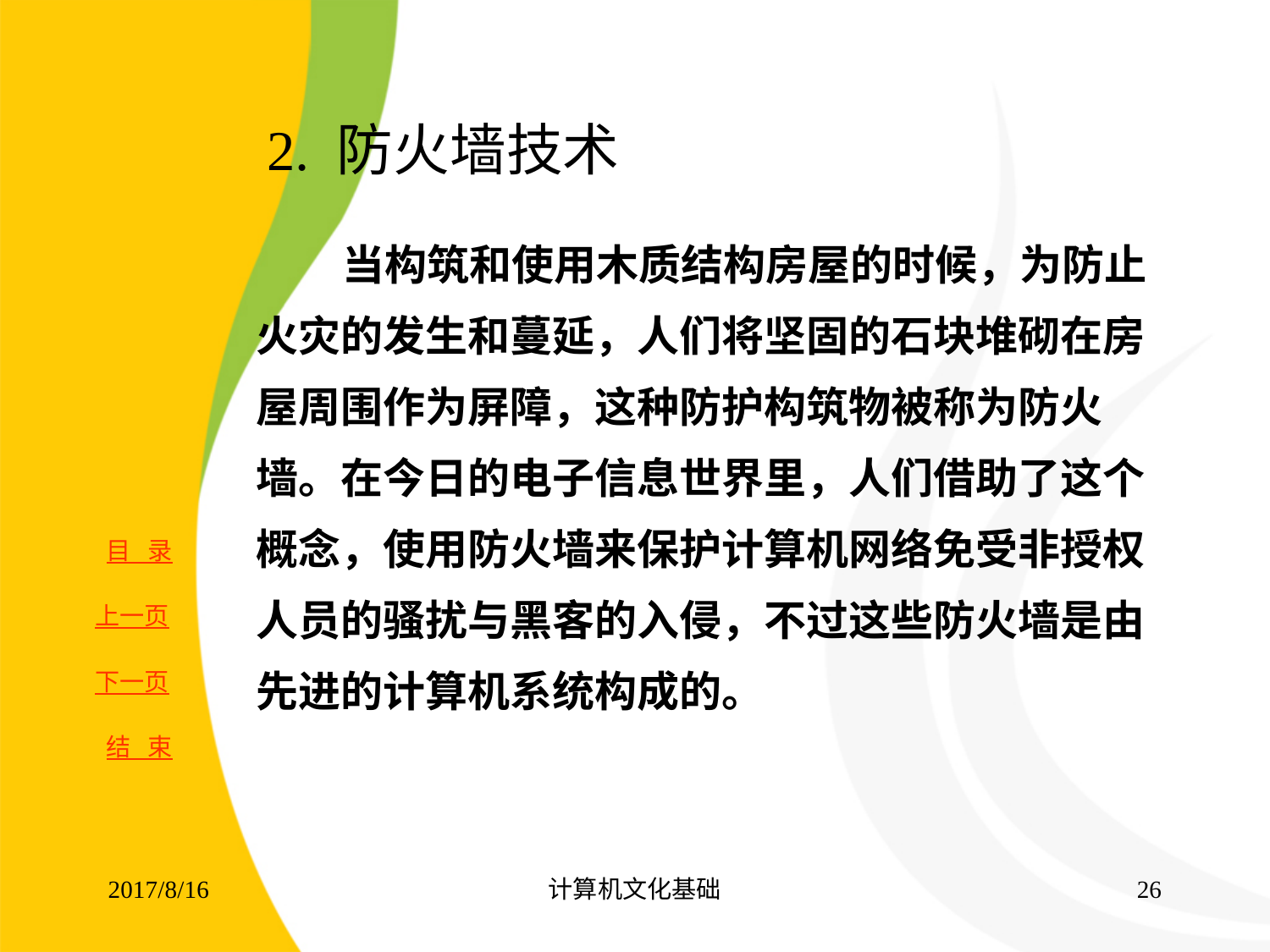

# 2. 防火墙技术
        当构筑和使用木质结构房屋的时候，为防止火灾的发生和蔓延，人们将坚固的石块堆砌在房屋周围作为屏障，这种防护构筑物被称为防火墙。在今日的电子信息世界里，人们借助了这个概念，使用防火墙来保护计算机网络免受非授权人员的骚扰与黑客的入侵，不过这些防火墙是由先进的计算机系统构成的。
2017/8/16
计算机文化基础
26